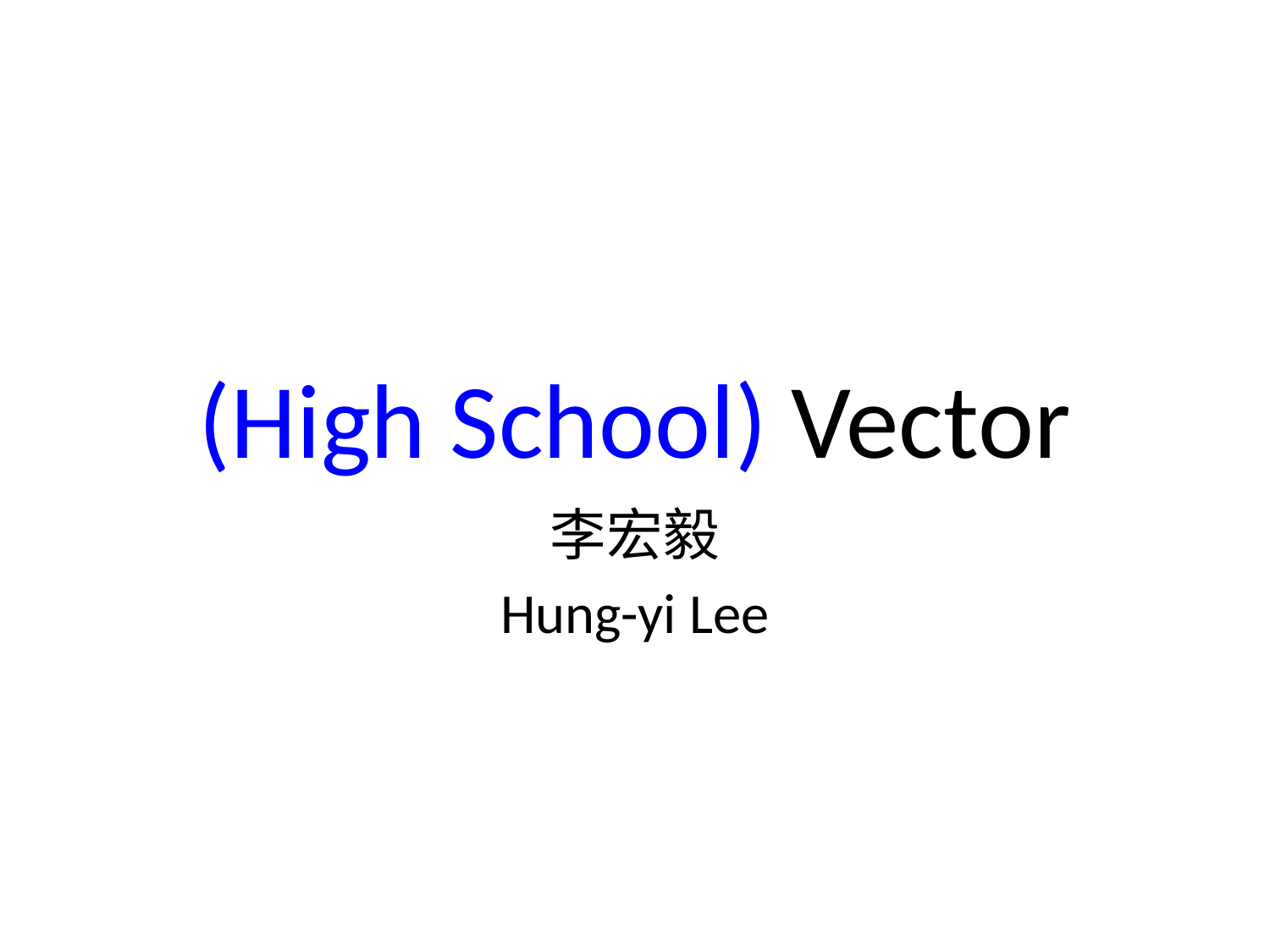

# (High School) Vector
李宏毅
Hung-yi Lee